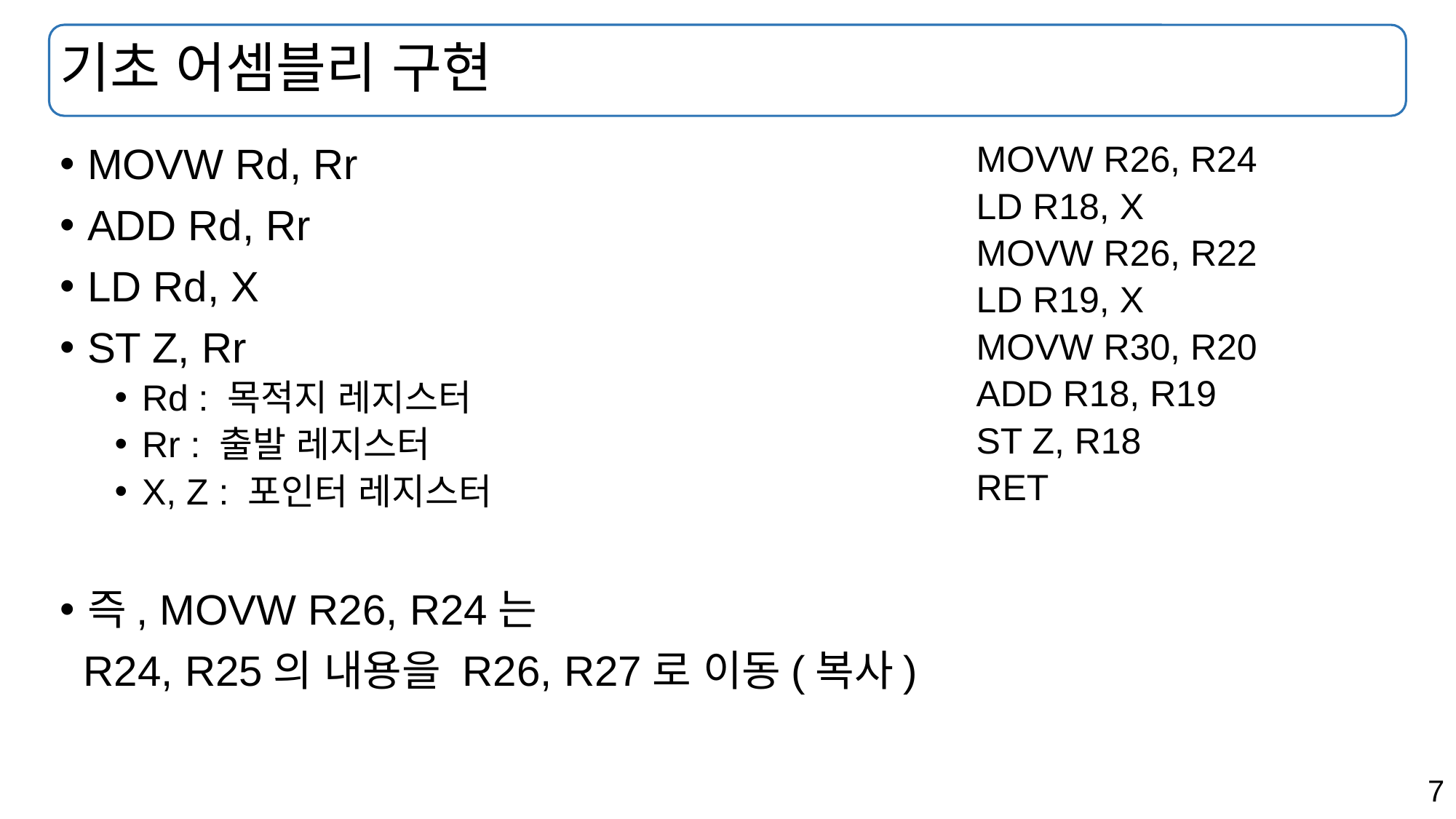

# 기초 어셈블리 구현
MOVW R26, R24
LD R18, X
MOVW R26, R22
LD R19, X
MOVW R30, R20
ADD R18, R19
ST Z, R18
RET

MOVW Rd, Rr
ADD Rd, Rr
LD Rd, X
ST Z, Rr
Rd : 목적지 레지스터
Rr : 출발 레지스터
X, Z : 포인터 레지스터

즉, MOVW R26, R24는
  R24, R25의 내용을 R26, R27로 이동(복사)